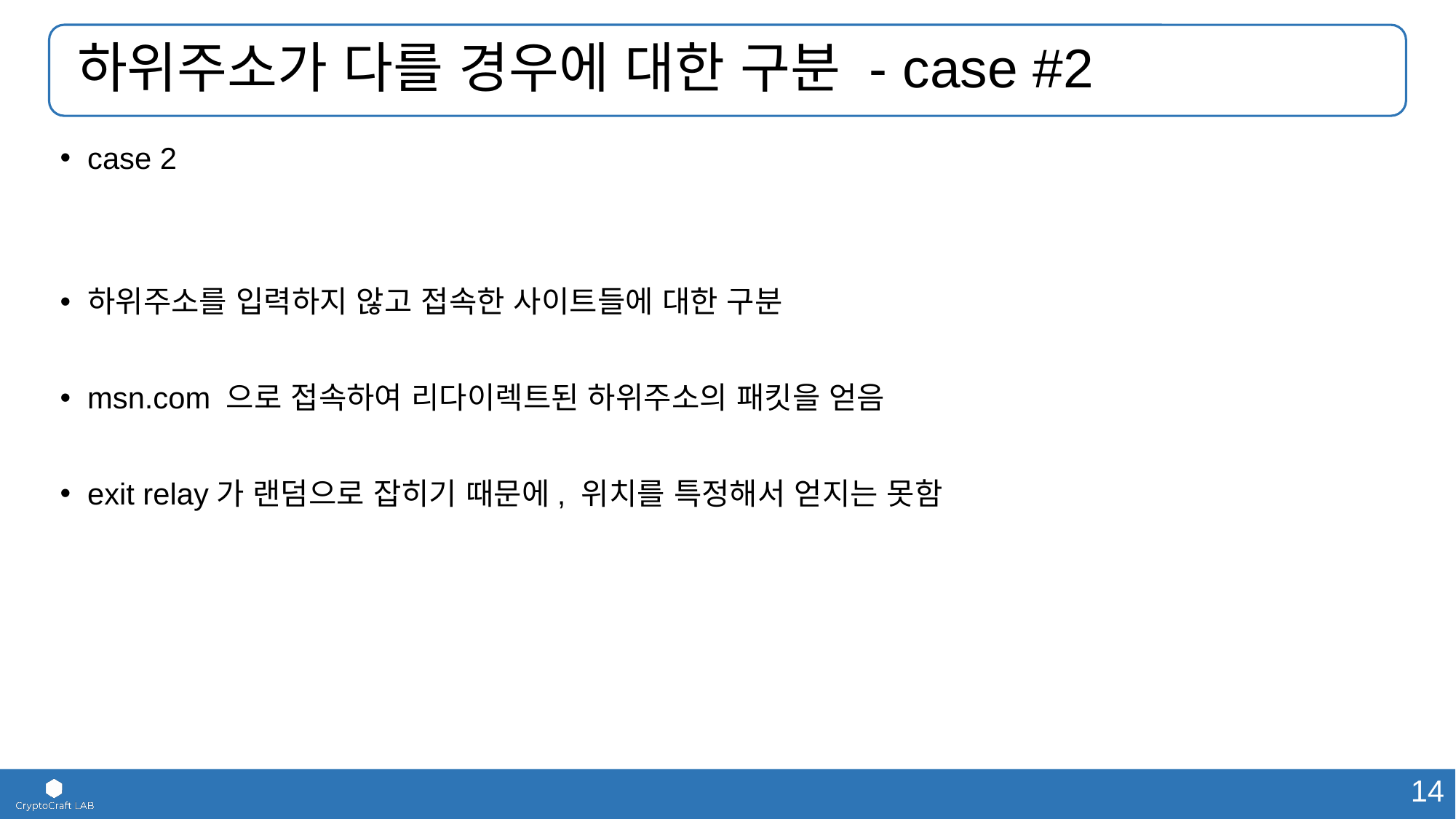

# 하위주소가 다를 경우에 대한 구분 - case #2
case 2

하위주소를 입력하지 않고 접속한 사이트들에 대한 구분

msn.com 으로 접속하여 리다이렉트된 하위주소의 패킷을 얻음

exit relay가 랜덤으로 잡히기 때문에, 위치를 특정해서 얻지는 못함